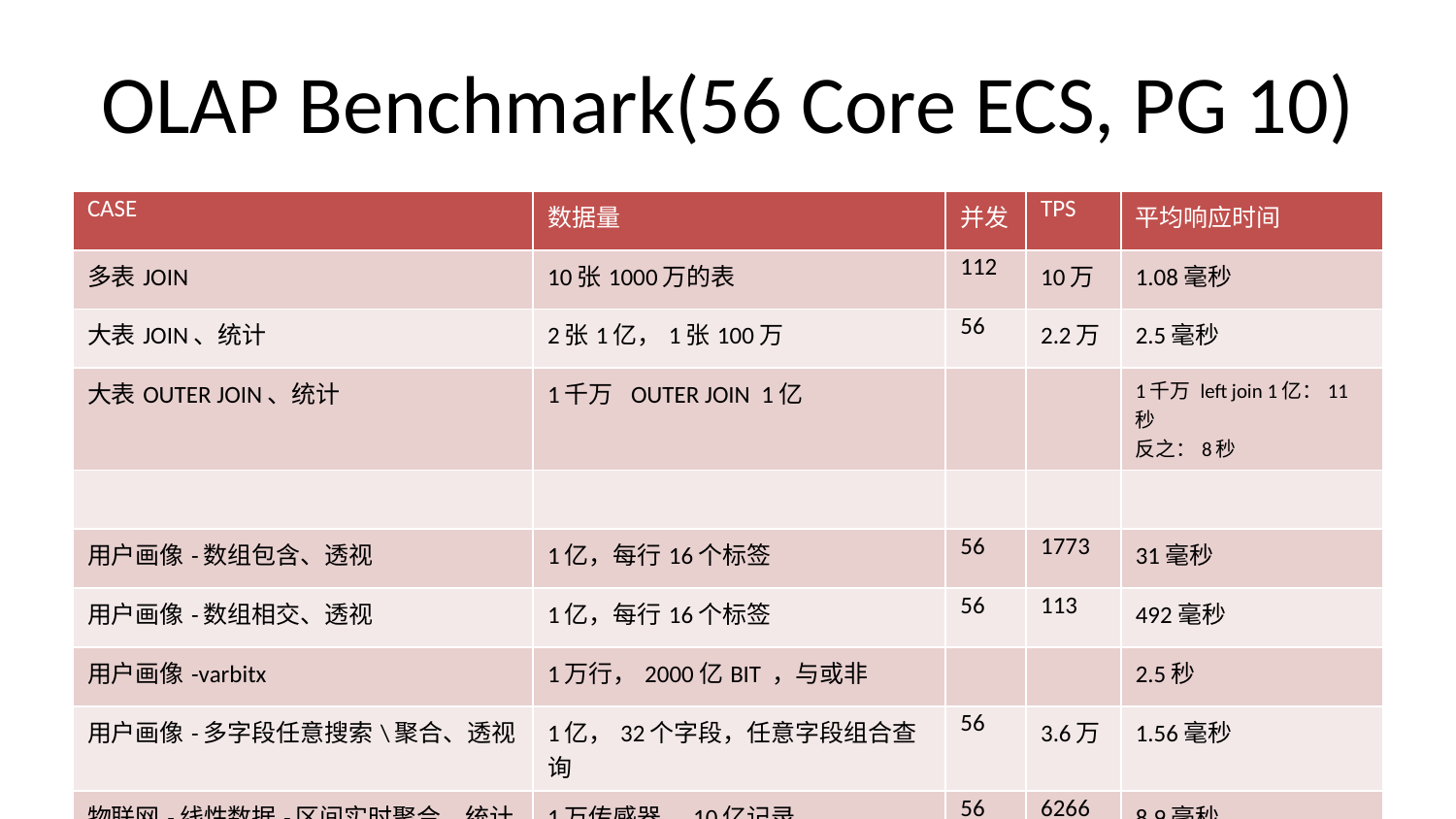

# OLAP Benchmark(56 Core ECS, PG 10)
| CASE | 数据量 | 并发 | TPS | 平均响应时间 |
| --- | --- | --- | --- | --- |
| 多表JOIN | 10张1000万的表 | 112 | 10万 | 1.08毫秒 |
| 大表JOIN、统计 | 2张1亿，1张100万 | 56 | 2.2万 | 2.5毫秒 |
| 大表OUTER JOIN、统计 | 1千万 OUTER JOIN 1亿 |  |  | 1千万 left join 1亿：11秒 反之：8秒 |
|  |  |  |  |  |
| 用户画像-数组包含、透视 | 1亿，每行16个标签 | 56 | 1773 | 31毫秒 |
| 用户画像-数组相交、透视 | 1亿，每行16个标签 | 56 | 113 | 492毫秒 |
| 用户画像-varbitx | 1万行，2000亿BIT ，与或非 |  |  | 2.5秒 |
| 用户画像-多字段任意搜索\聚合、透视 | 1亿，32个字段，任意字段组合查询 | 56 | 3.6万 | 1.56毫秒 |
| 物联网-线性数据-区间实时聚合、统计 | 1万传感器，10亿记录 | 56 | 6266 | 8.9毫秒 |